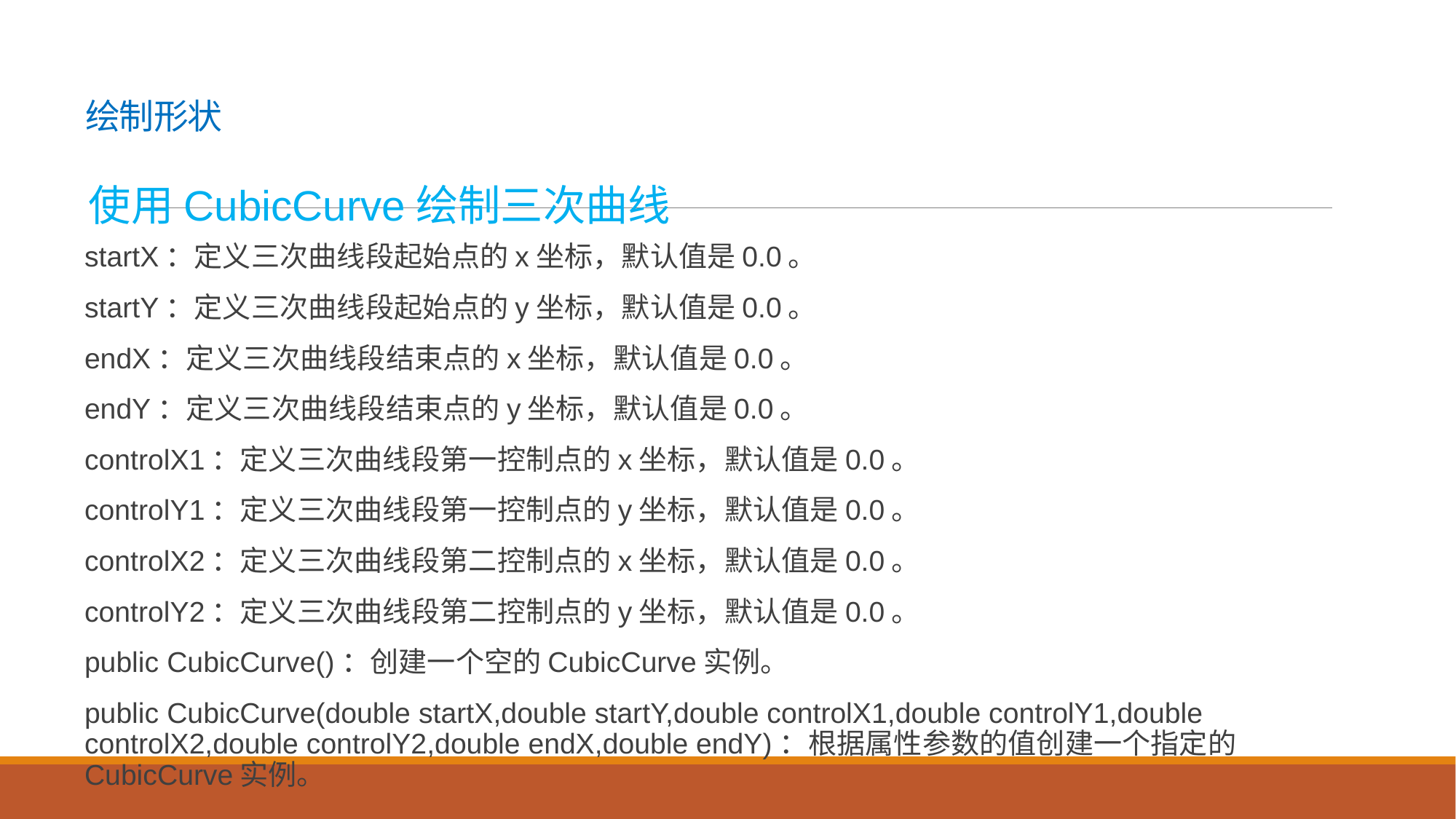

# 绘制形状
使用CubicCurve绘制三次曲线
startX：定义三次曲线段起始点的x坐标，默认值是0.0。
startY：定义三次曲线段起始点的y坐标，默认值是0.0。
endX：定义三次曲线段结束点的x坐标，默认值是0.0。
endY：定义三次曲线段结束点的y坐标，默认值是0.0。
controlX1：定义三次曲线段第一控制点的x坐标，默认值是0.0。
controlY1：定义三次曲线段第一控制点的y坐标，默认值是0.0。
controlX2：定义三次曲线段第二控制点的x坐标，默认值是0.0。
controlY2：定义三次曲线段第二控制点的y坐标，默认值是0.0。
public CubicCurve()：创建一个空的CubicCurve实例。
public CubicCurve(double startX,double startY,double controlX1,double controlY1,double controlX2,double controlY2,double endX,double endY)：根据属性参数的值创建一个指定的CubicCurve实例。